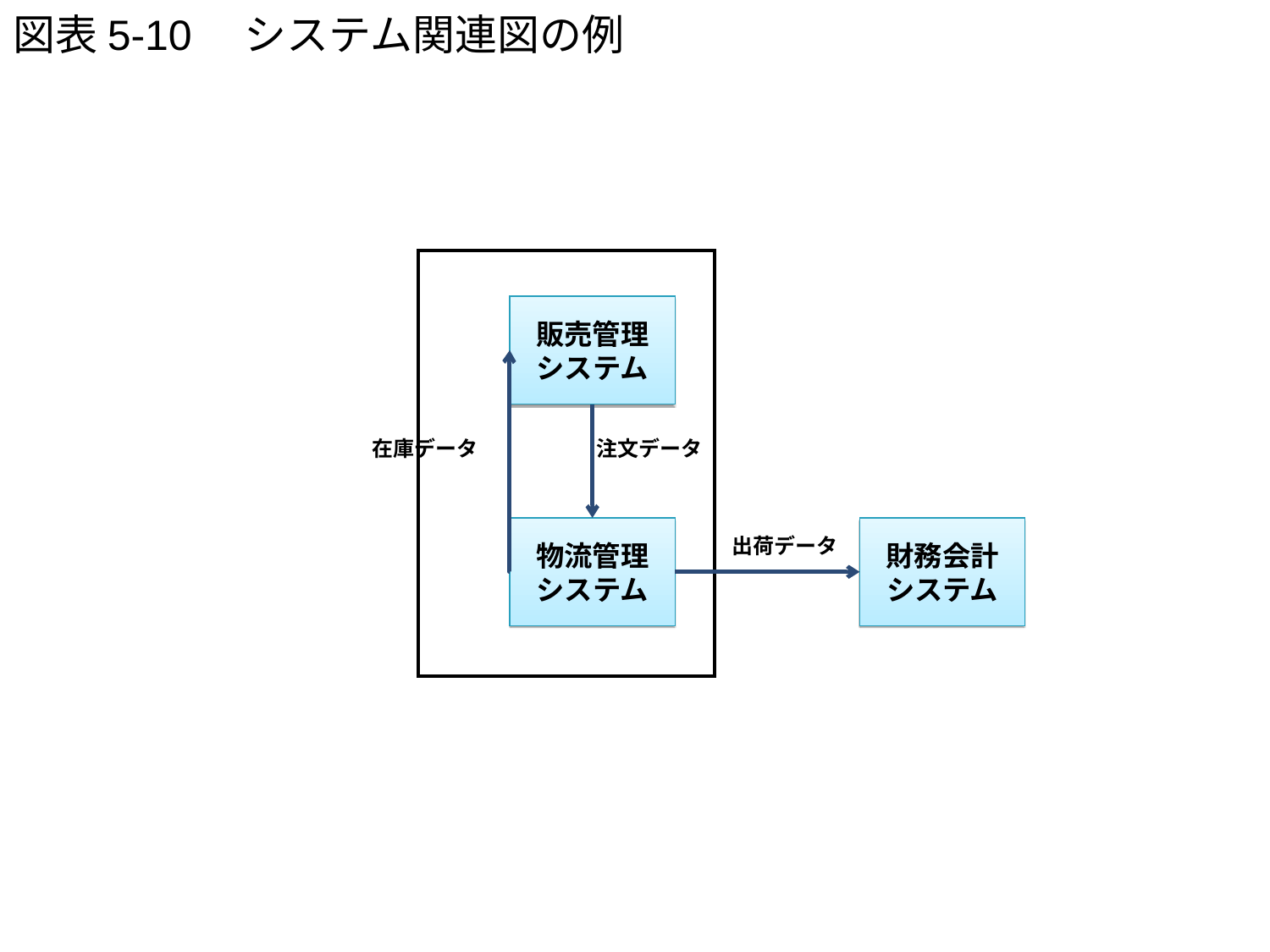

# 図表5-10　システム関連図の例

販売管理
システム
在庫データ
注文データ
物流管理
システム
財務会計
システム
出荷データ